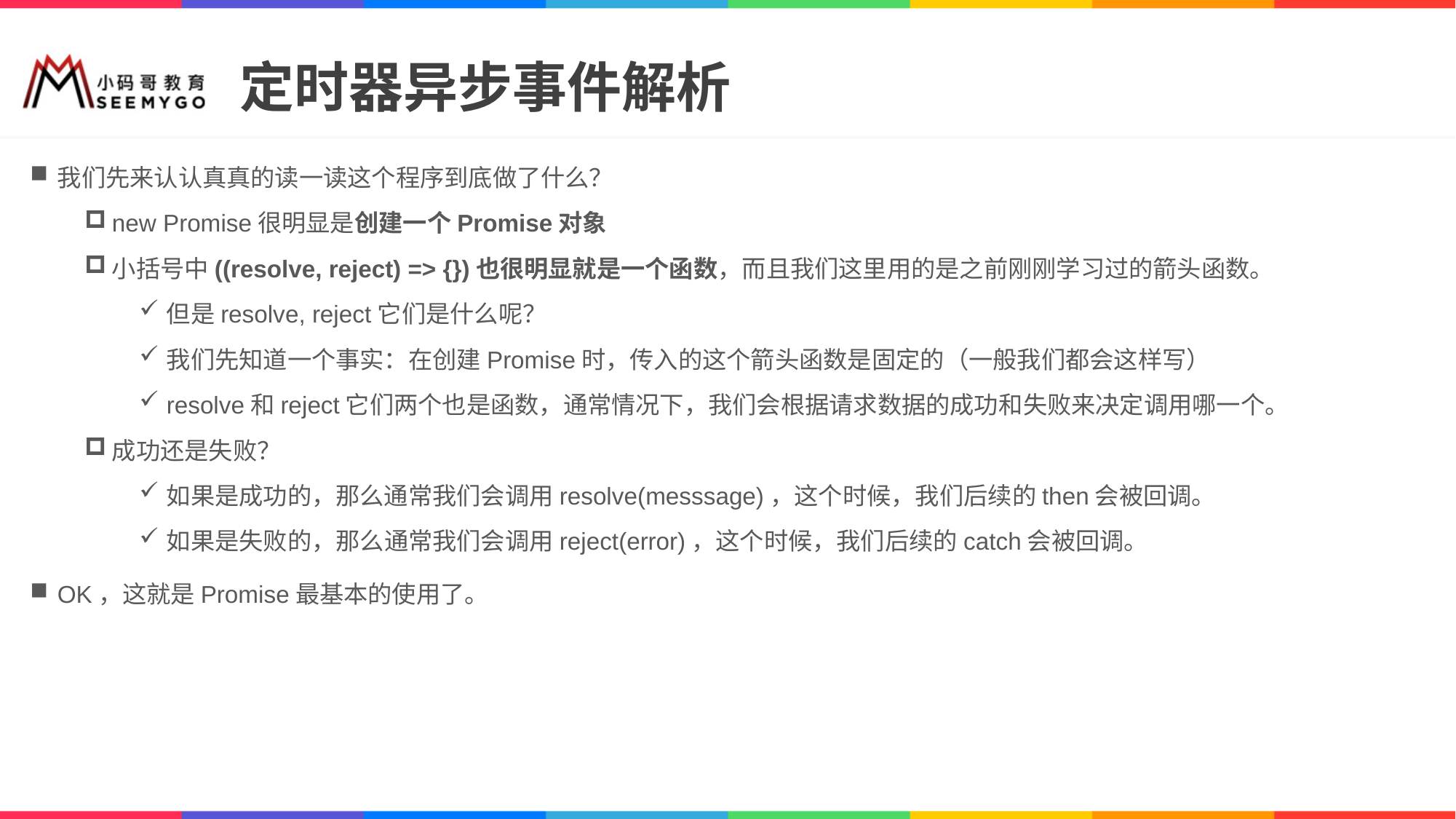

# 定时器异步事件解析
我们先来认认真真的读一读这个程序到底做了什么？
new Promise很明显是创建一个Promise对象
小括号中((resolve, reject) => {})也很明显就是一个函数，而且我们这里用的是之前刚刚学习过的箭头函数。
但是resolve, reject它们是什么呢？
我们先知道一个事实：在创建Promise时，传入的这个箭头函数是固定的（一般我们都会这样写）
resolve和reject它们两个也是函数，通常情况下，我们会根据请求数据的成功和失败来决定调用哪一个。
成功还是失败？
如果是成功的，那么通常我们会调用resolve(messsage)，这个时候，我们后续的then会被回调。
如果是失败的，那么通常我们会调用reject(error)，这个时候，我们后续的catch会被回调。
OK，这就是Promise最基本的使用了。